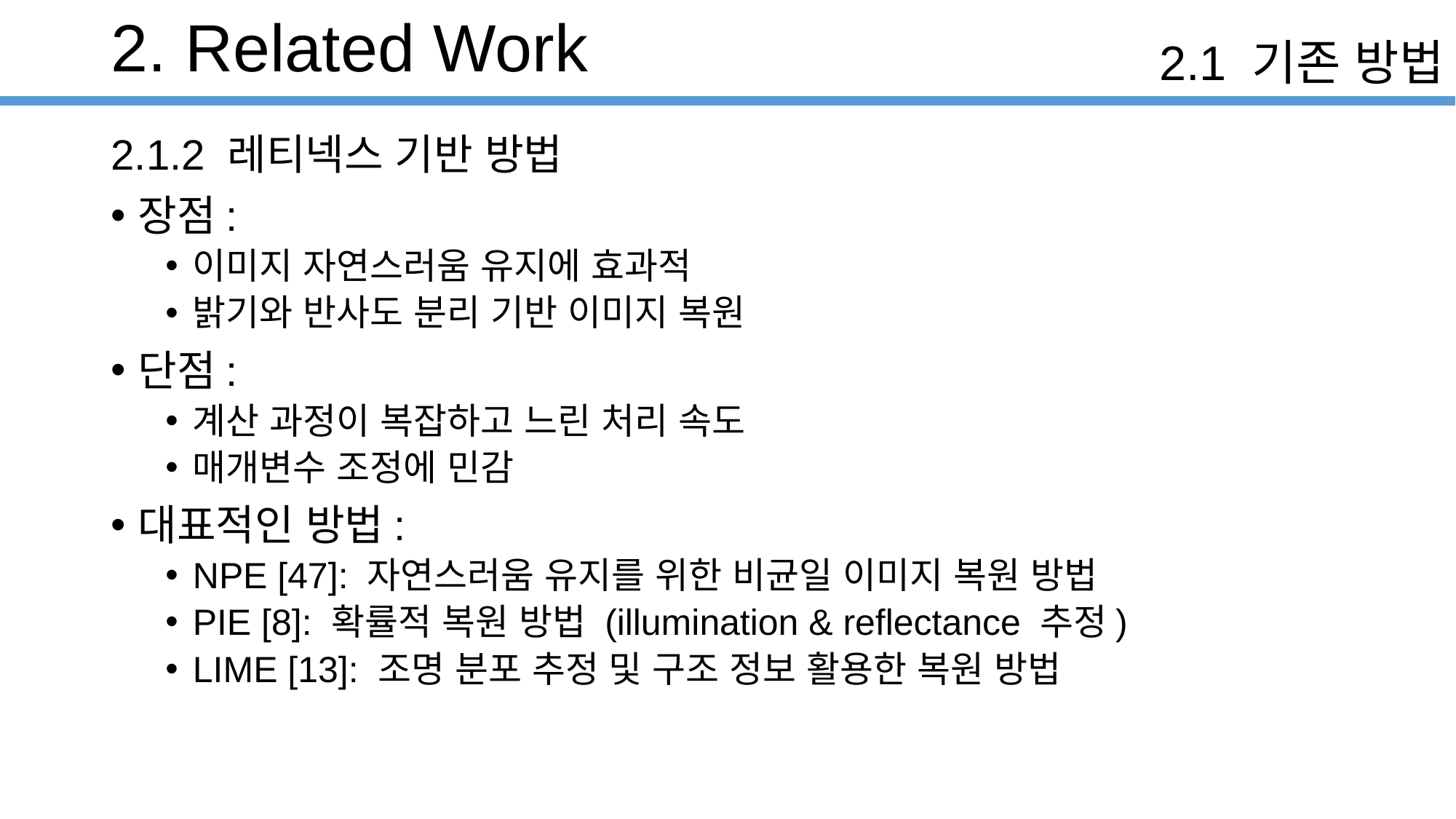

# 2. Related Work
2.1 기존 방법
2.1.2 레티넥스 기반 방법
장점:
이미지 자연스러움 유지에 효과적
밝기와 반사도 분리 기반 이미지 복원
단점:
계산 과정이 복잡하고 느린 처리 속도
매개변수 조정에 민감
대표적인 방법:
NPE [47]: 자연스러움 유지를 위한 비균일 이미지 복원 방법
PIE [8]: 확률적 복원 방법 (illumination & reflectance 추정)
LIME [13]: 조명 분포 추정 및 구조 정보 활용한 복원 방법